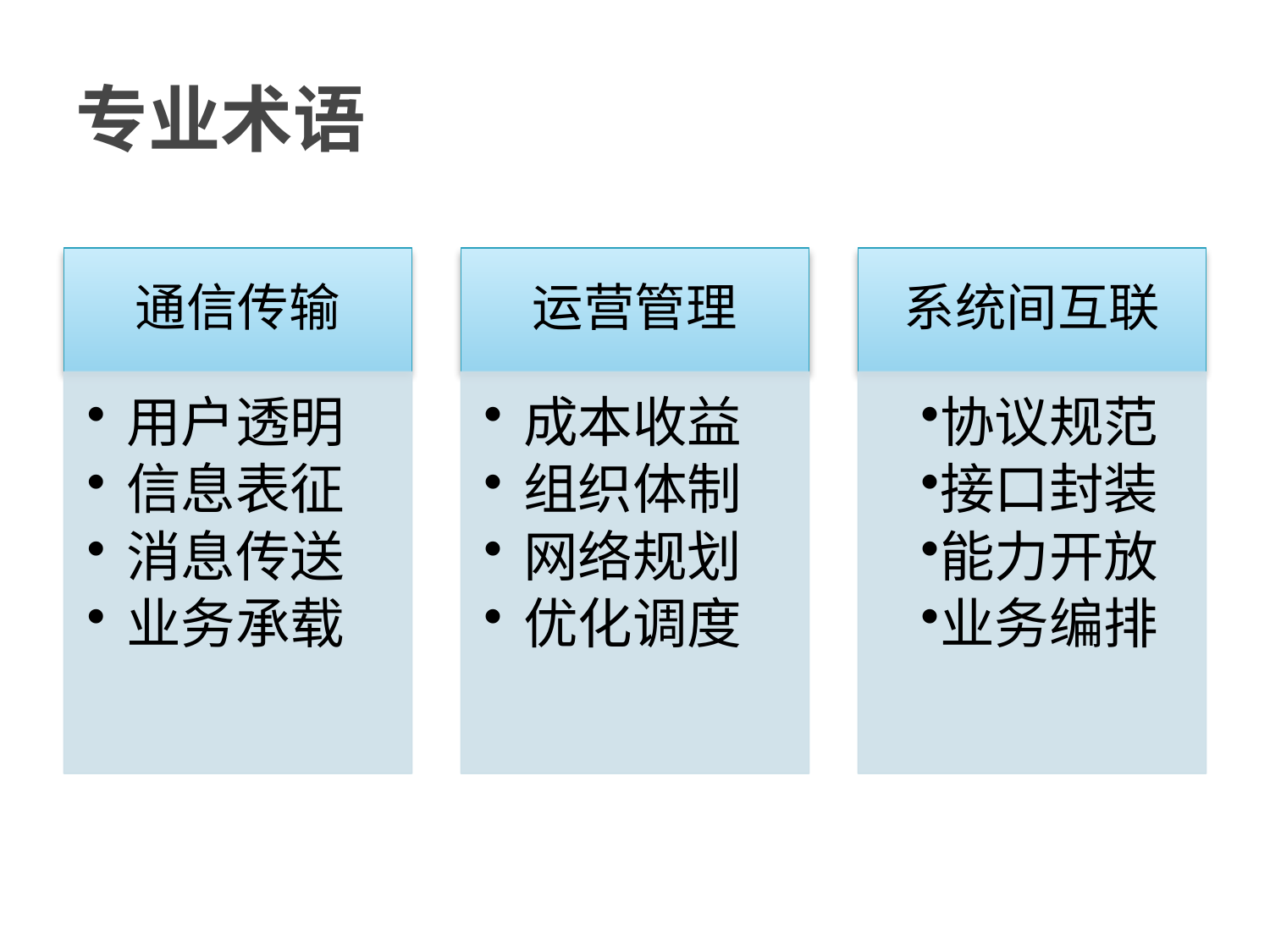

# 专业术语
通信传输
用户透明
信息表征
消息传送
业务承载
运营管理
成本收益
组织体制
网络规划
优化调度
系统间互联
协议规范
接口封装
能力开放
业务编排